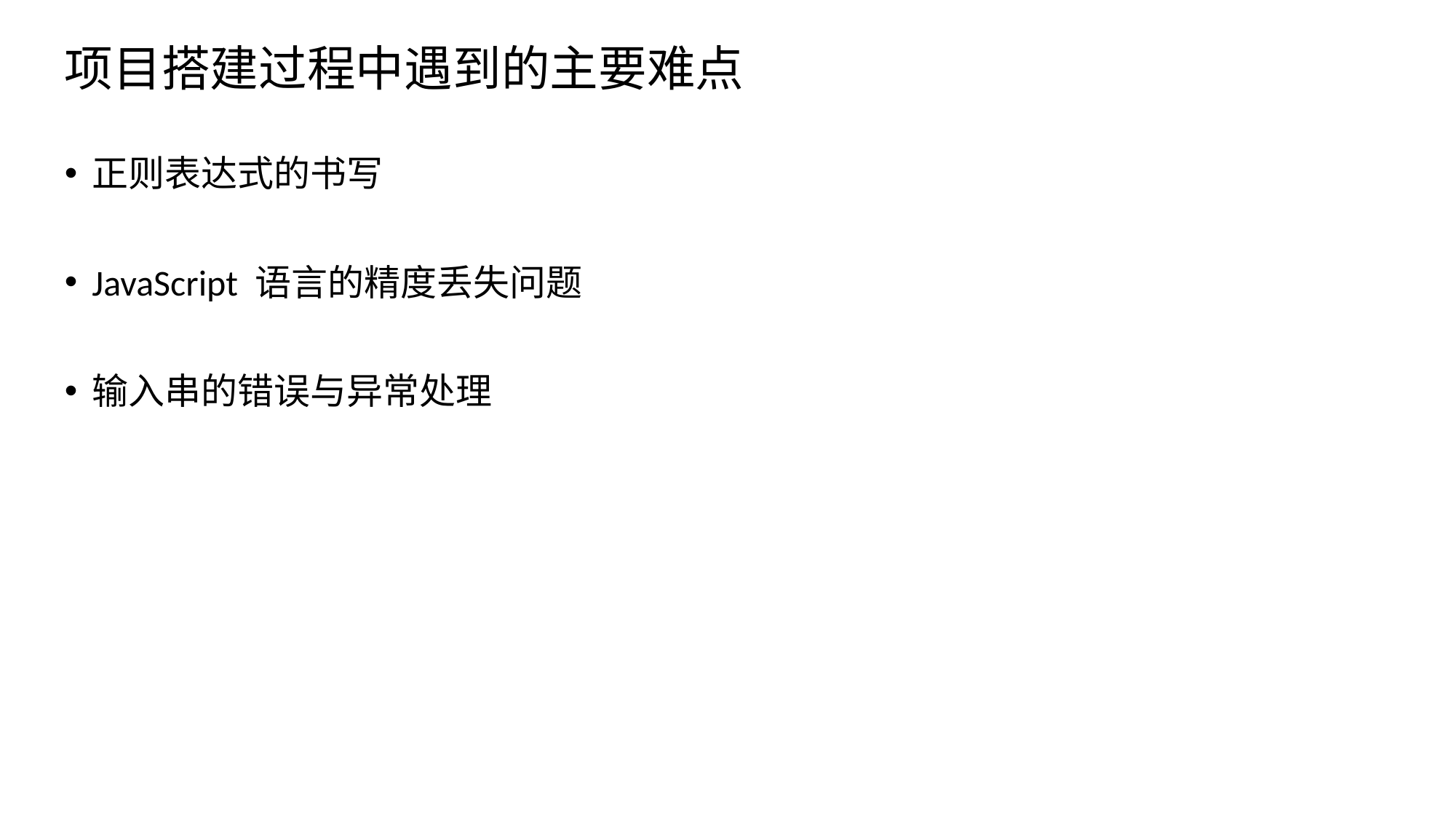

项目搭建过程中遇到的主要难点
正则表达式的书写

JavaScript 语言的精度丢失问题

输入串的错误与异常处理